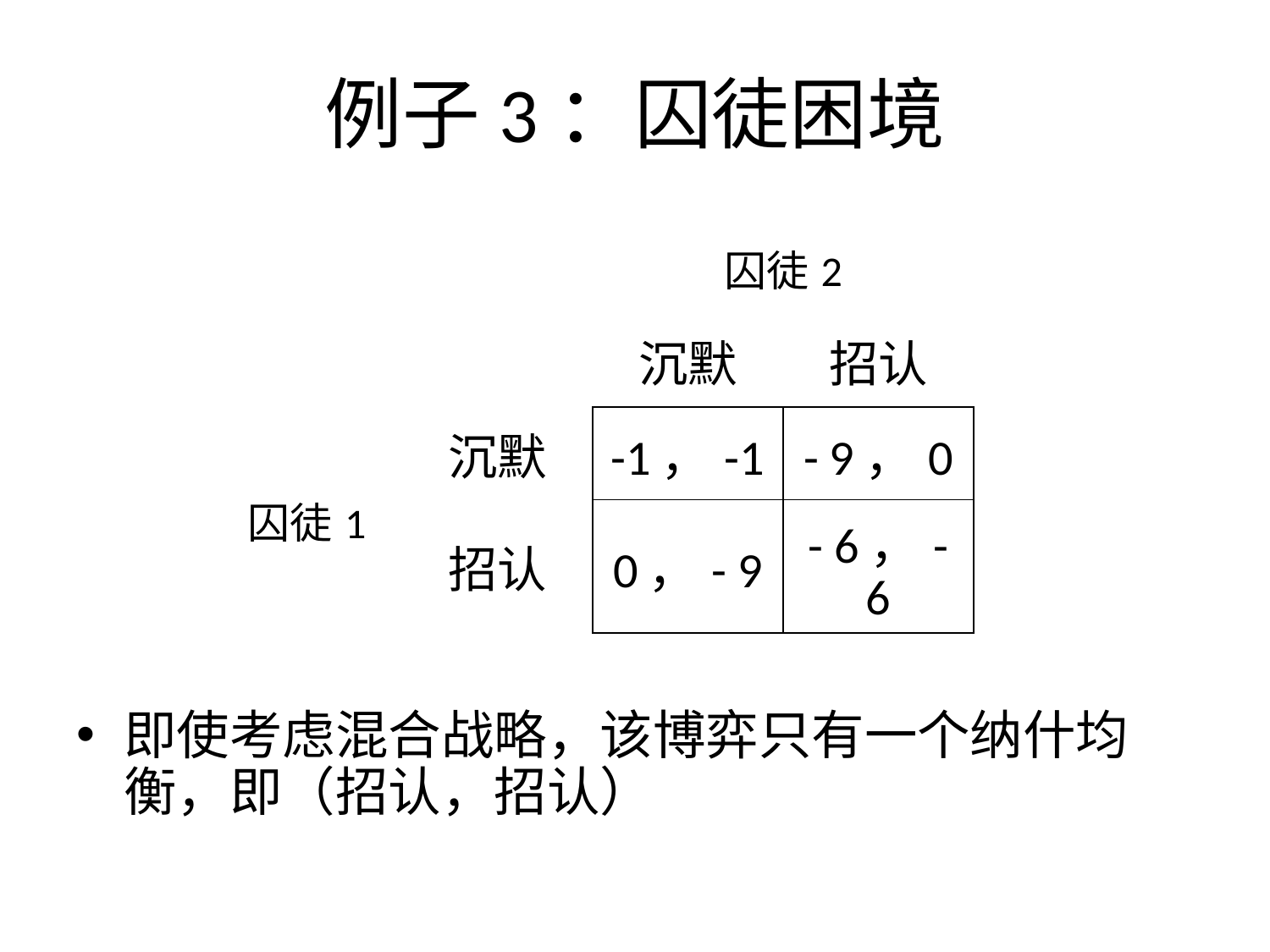

例子3：囚徒困境

即使考虑混合战略，该博弈只有一个纳什均衡，即（招认，招认）

|  |  | 囚徒2 |  |
| --- | --- | --- | --- |
|  |  | 沉默 | 招认 |
| 囚徒1 | 沉默 | -1，-1 | - 9，0 |
|  | 招认 | 0，- 9 | - 6，- 6 |